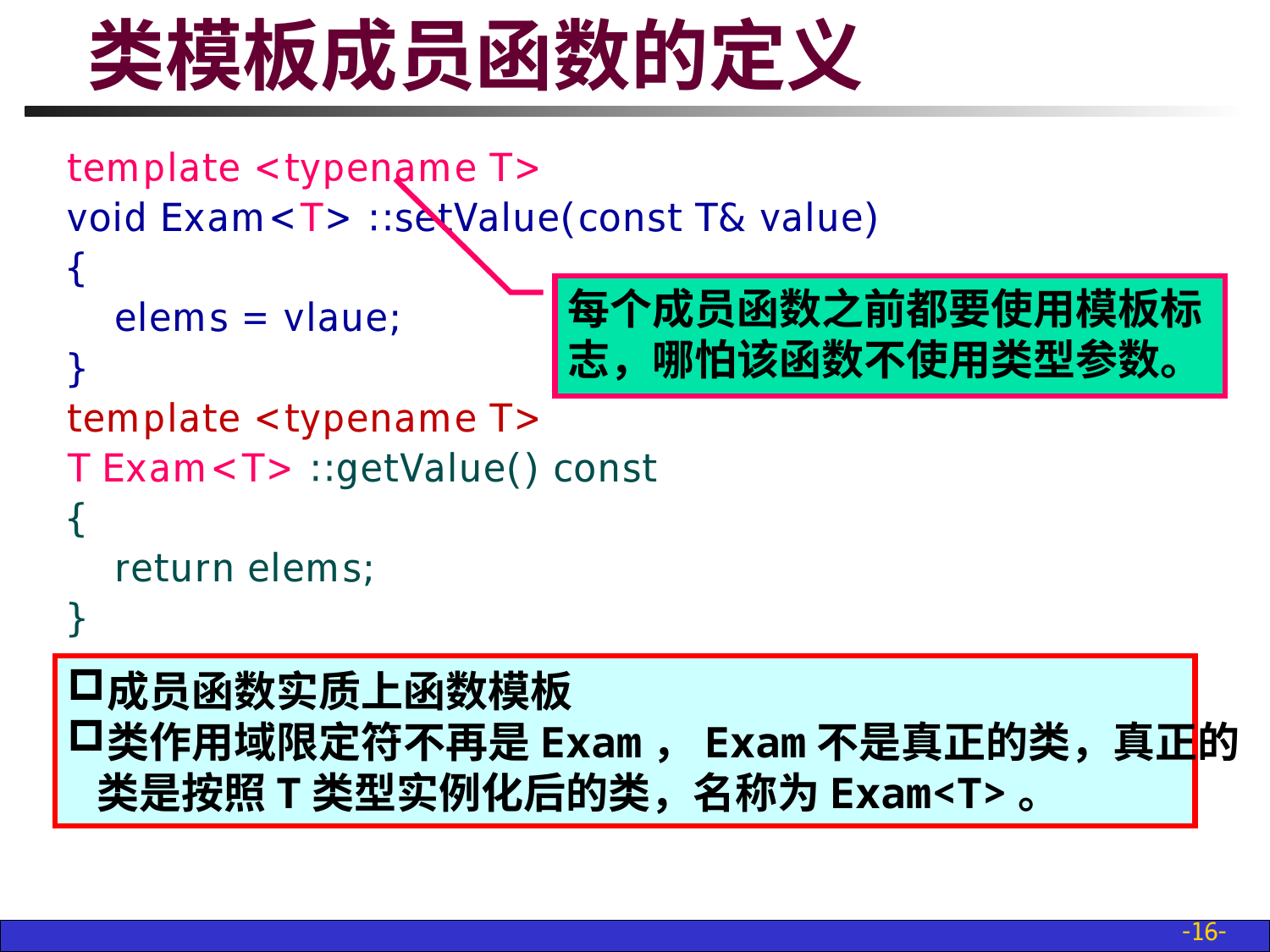

# 类模板成员函数的定义
template <typename T>
void Exam<T> ::setValue(const T& value)
{
	elems = vlaue;
}
template <typename T>
T Exam<T> ::getValue() const
{
	return elems;
}
每个成员函数之前都要使用模板标志，哪怕该函数不使用类型参数。
成员函数实质上函数模板
类作用域限定符不再是Exam，Exam不是真正的类，真正的
  类是按照T类型实例化后的类，名称为Exam<T>。
-16-